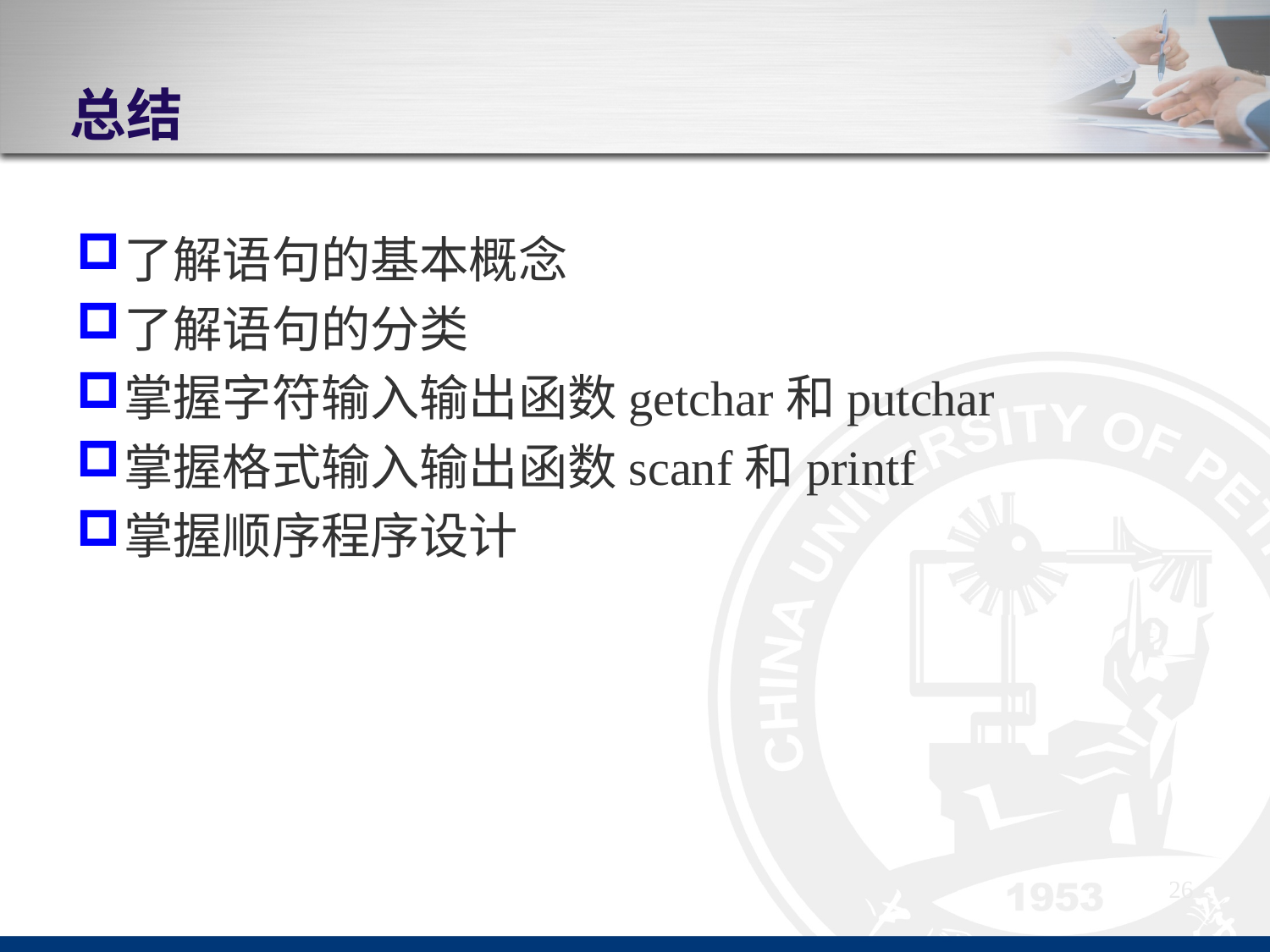

# 总结
了解语句的基本概念
了解语句的分类
掌握字符输入输出函数getchar和putchar
掌握格式输入输出函数scanf和printf
掌握顺序程序设计
26